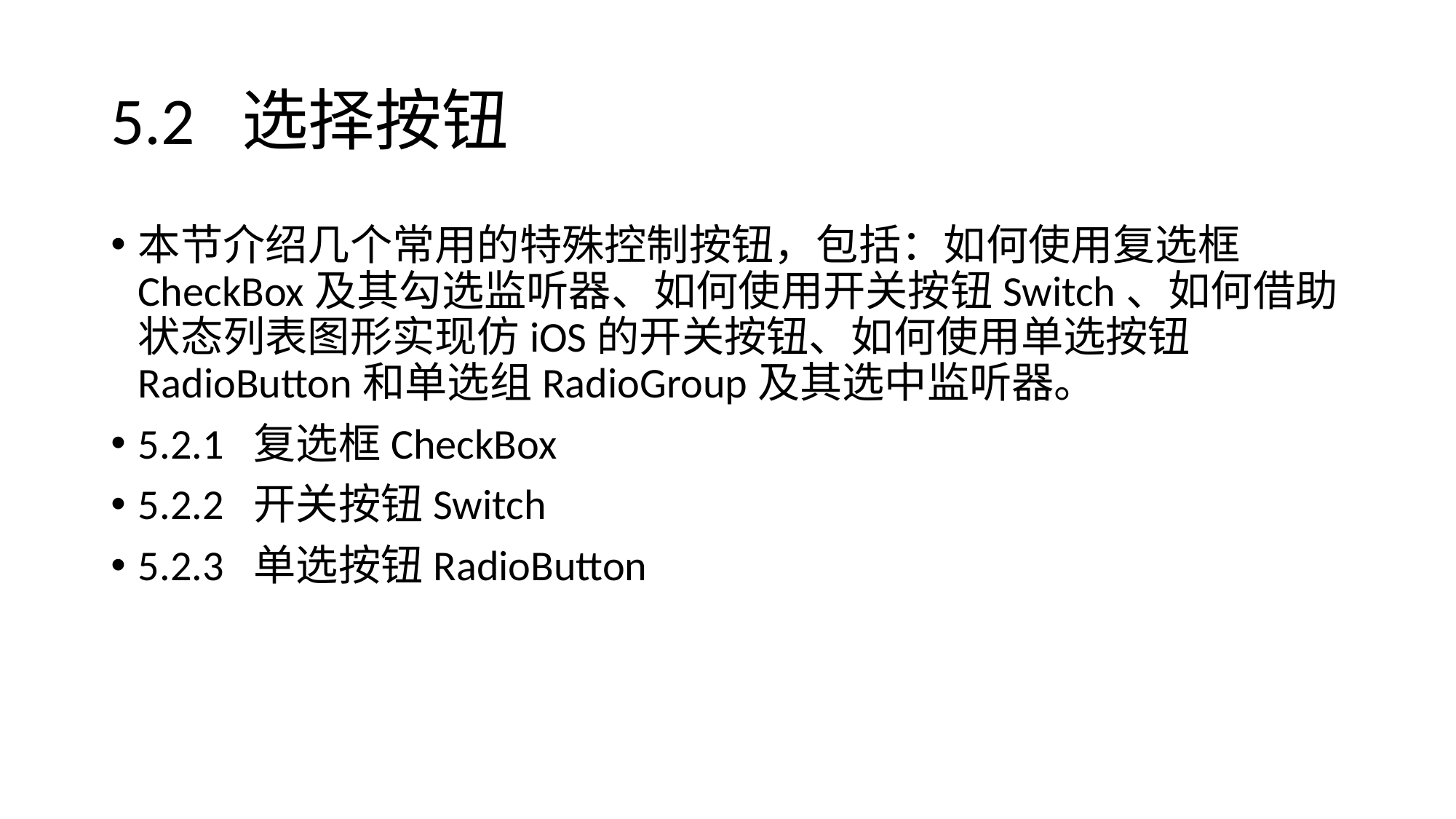

# 5.2  选择按钮
本节介绍几个常用的特殊控制按钮，包括：如何使用复选框CheckBox及其勾选监听器、如何使用开关按钮Switch、如何借助状态列表图形实现仿iOS的开关按钮、如何使用单选按钮RadioButton和单选组RadioGroup及其选中监听器。
5.2.1  复选框CheckBox
5.2.2  开关按钮Switch
5.2.3  单选按钮RadioButton